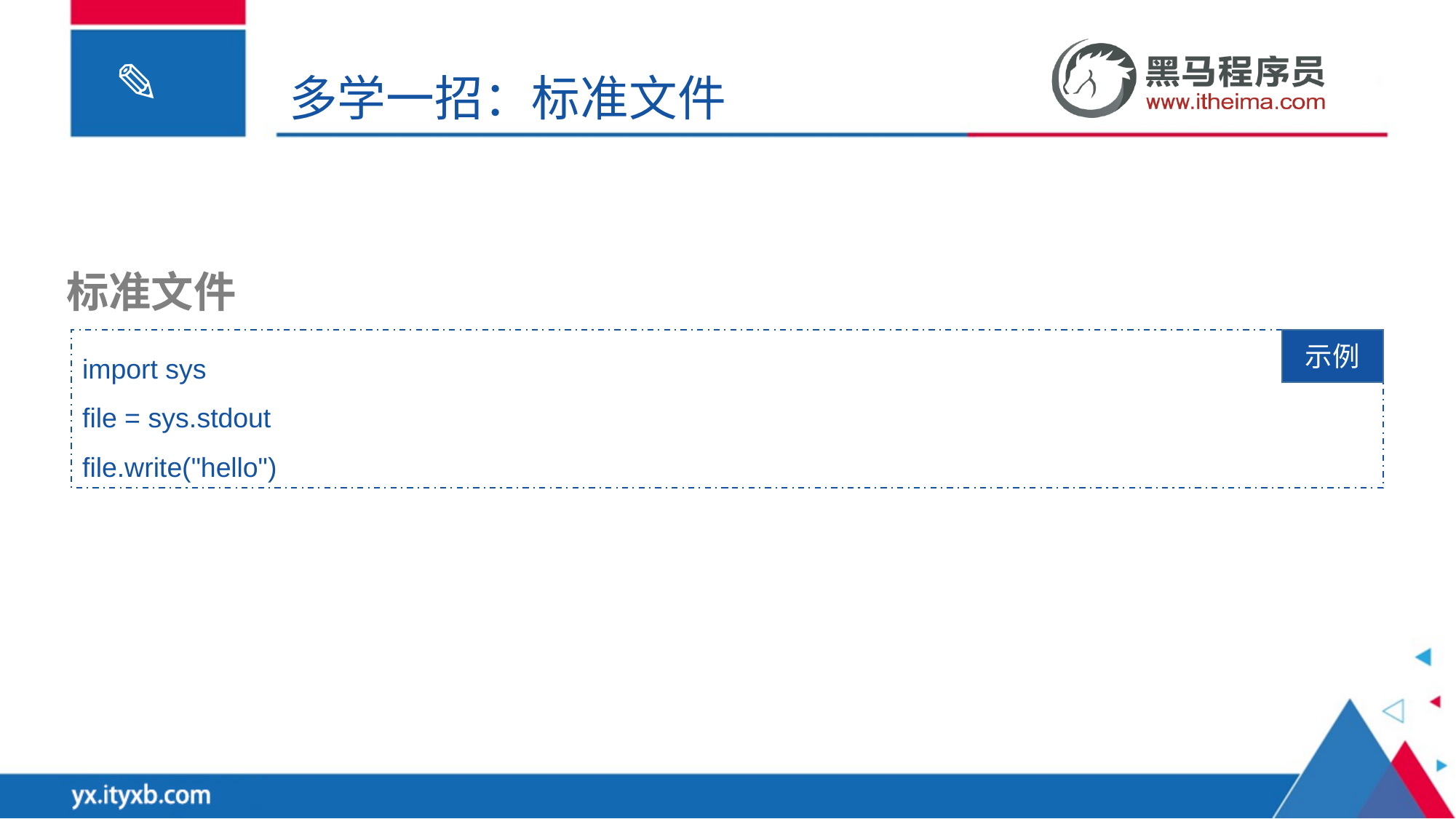

多学一招：标准文件
标准文件
import sys
file = sys.stdout
file.write("hello")
示例